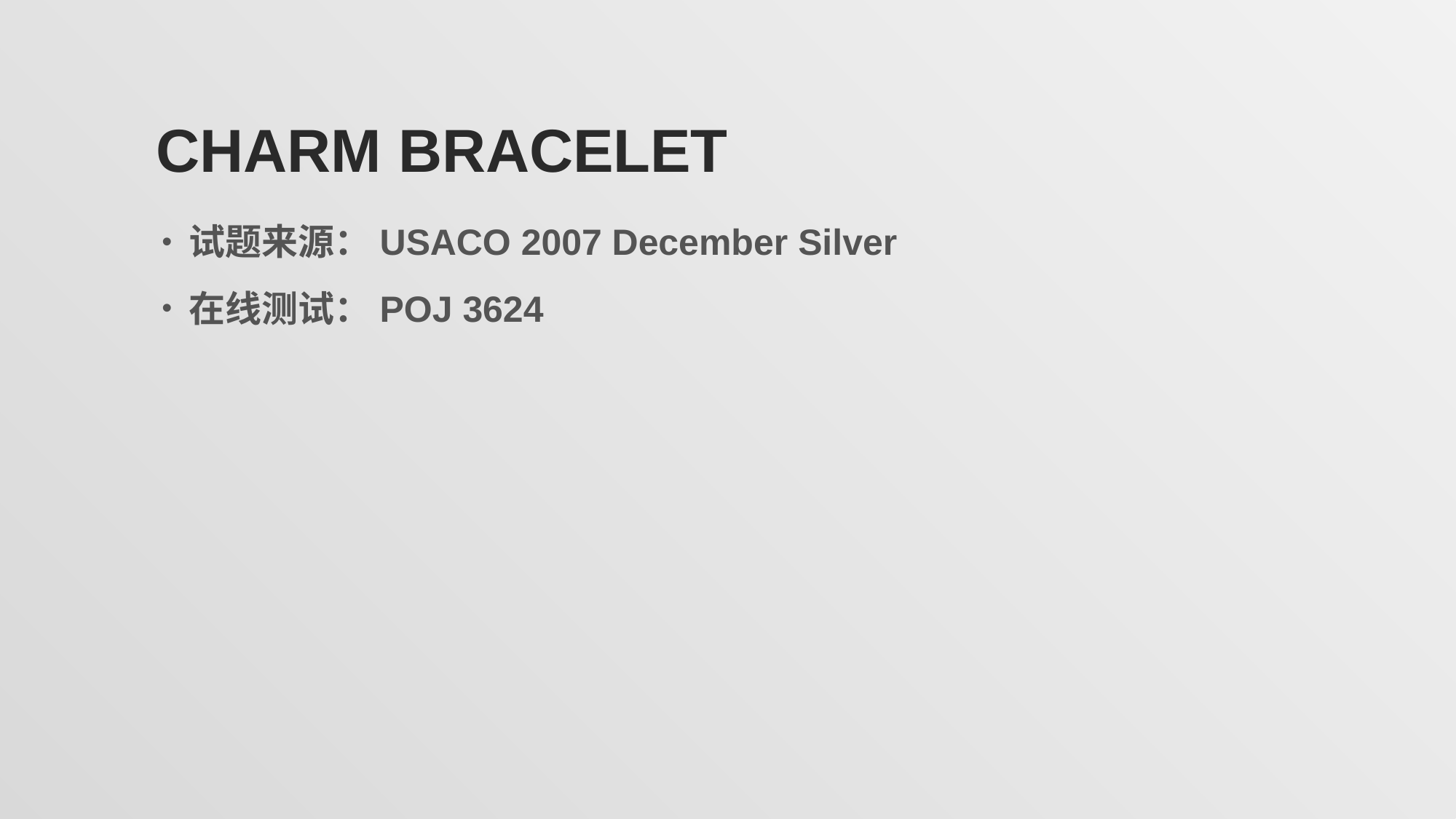

# Charm Bracelet
试题来源：USACO 2007 December Silver
在线测试：POJ 3624